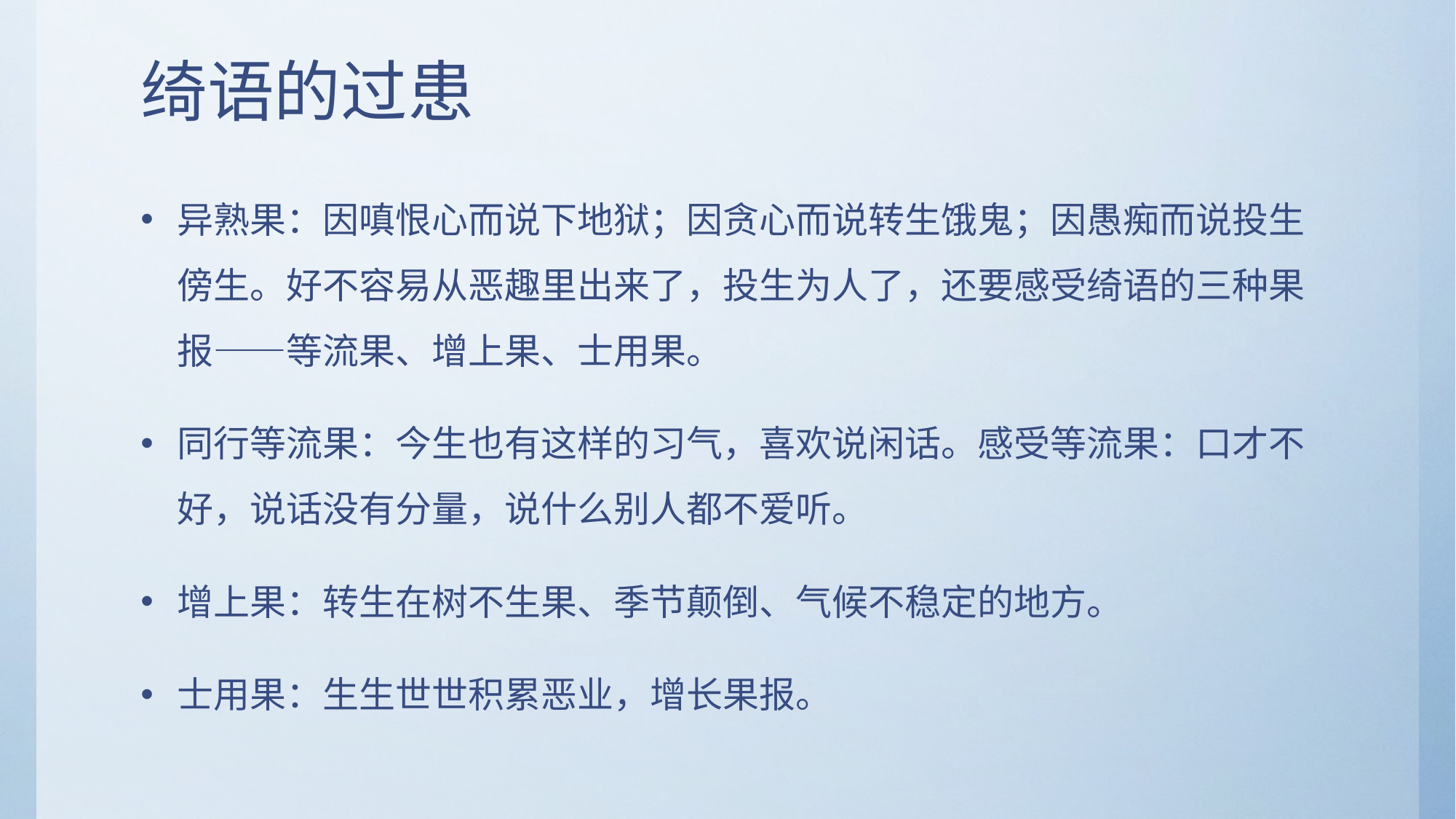

# 绮语的过患
异熟果：因嗔恨心而说下地狱；因贪心而说转生饿鬼；因愚痴而说投生傍生。好不容易从恶趣里出来了，投生为人了，还要感受绮语的三种果报——等流果、增上果、士用果。
同行等流果：今生也有这样的习气，喜欢说闲话。感受等流果：口才不好，说话没有分量，说什么别人都不爱听。
增上果：转生在树不生果、季节颠倒、气候不稳定的地方。
士用果：生生世世积累恶业，增长果报。